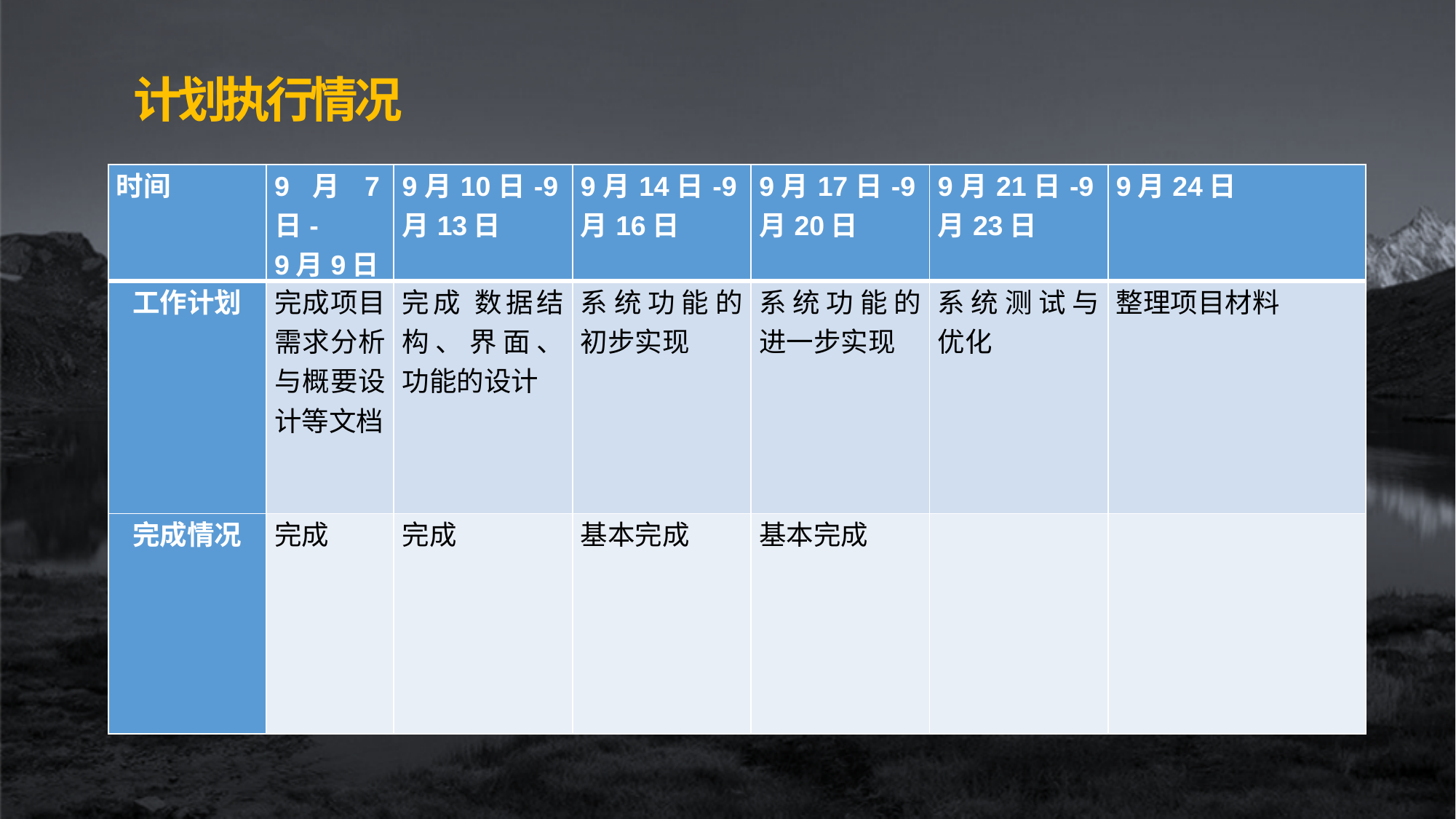

计划执行情况
| 时间 | 9月7日- 9月9日 | 9月10日-9月13日 | 9月14日-9月16日 | 9月17日-9月20日 | 9月21日-9月23日 | 9月24日 |
| --- | --- | --- | --- | --- | --- | --- |
| 工作计划 | 完成项目需求分析与概要设计等文档 | 完成 数据结构、界面、功能的设计 | 系统功能的初步实现 | 系统功能的进一步实现 | 系统测试与优化 | 整理项目材料 |
| 完成情况 | 完成 | 完成 | 基本完成 | 基本完成 |  |  |